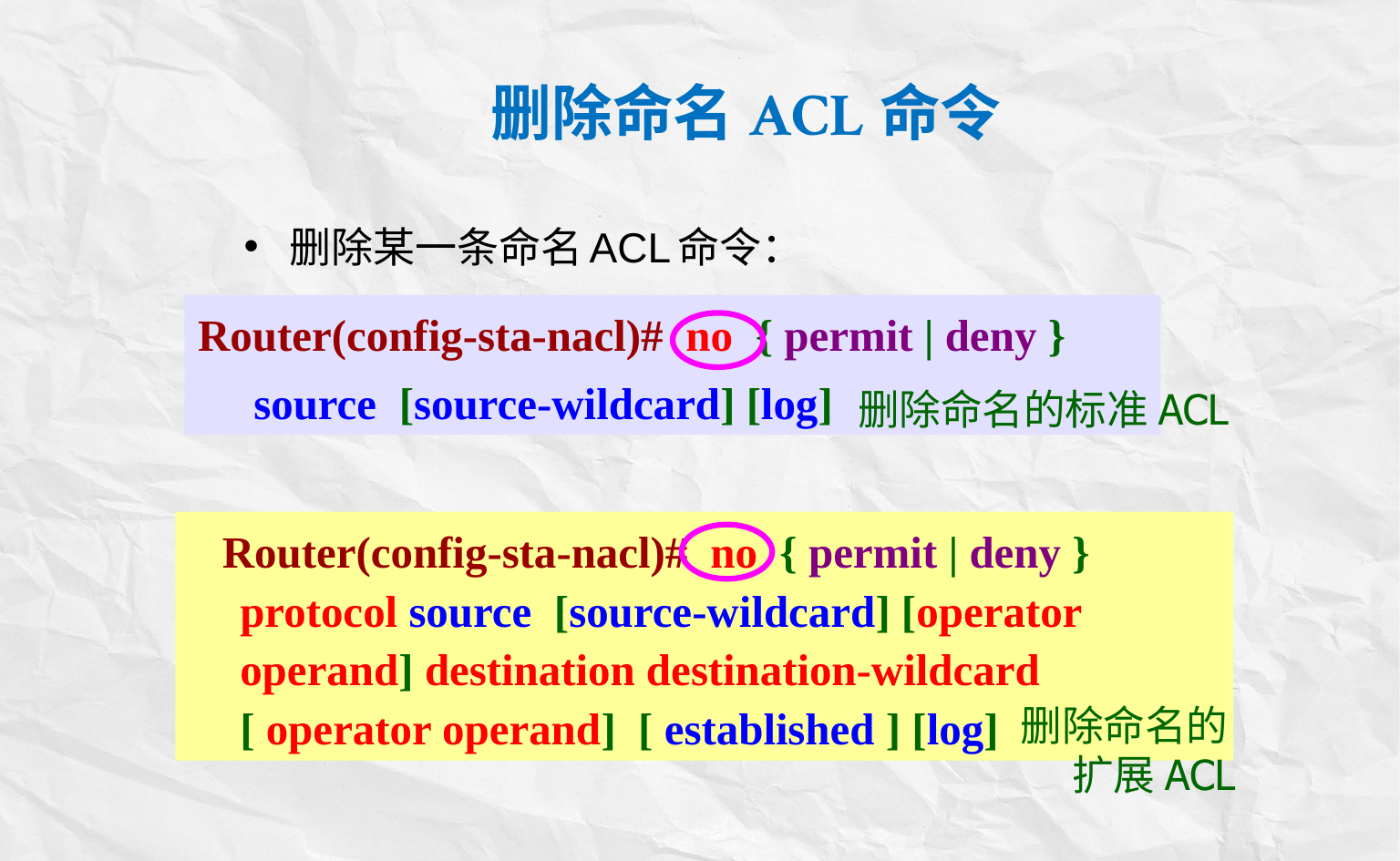

# 删除命名ACL命令
删除某一条命名ACL命令：
Router(config-sta-nacl)#  no  { permit | deny }
     source  [source-wildcard] [log]

删除命名的标准ACL
   Router(config-sta-nacl)#  no  { permit | deny }  protocol source  [source-wildcard] [operator operand] destination destination-wildcard [ operator operand]  [ established ] [log]

删除命名的扩展ACL

41